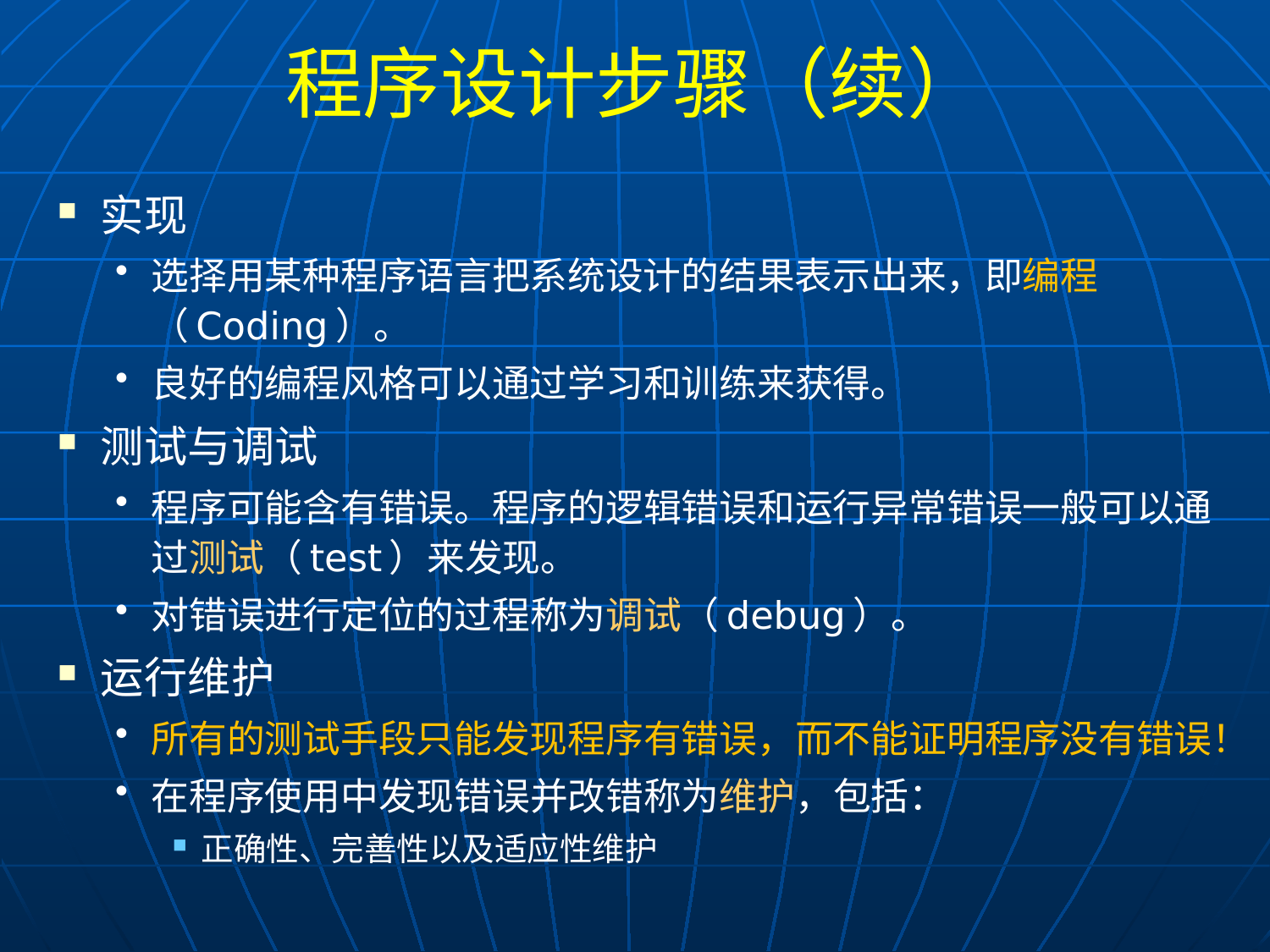

# 程序设计步骤（续）
实现
选择用某种程序语言把系统设计的结果表示出来，即编程（Coding）。
良好的编程风格可以通过学习和训练来获得。
测试与调试
程序可能含有错误。程序的逻辑错误和运行异常错误一般可以通过测试（test）来发现。
对错误进行定位的过程称为调试（debug）。
运行维护
所有的测试手段只能发现程序有错误，而不能证明程序没有错误！
在程序使用中发现错误并改错称为维护，包括：
正确性、完善性以及适应性维护